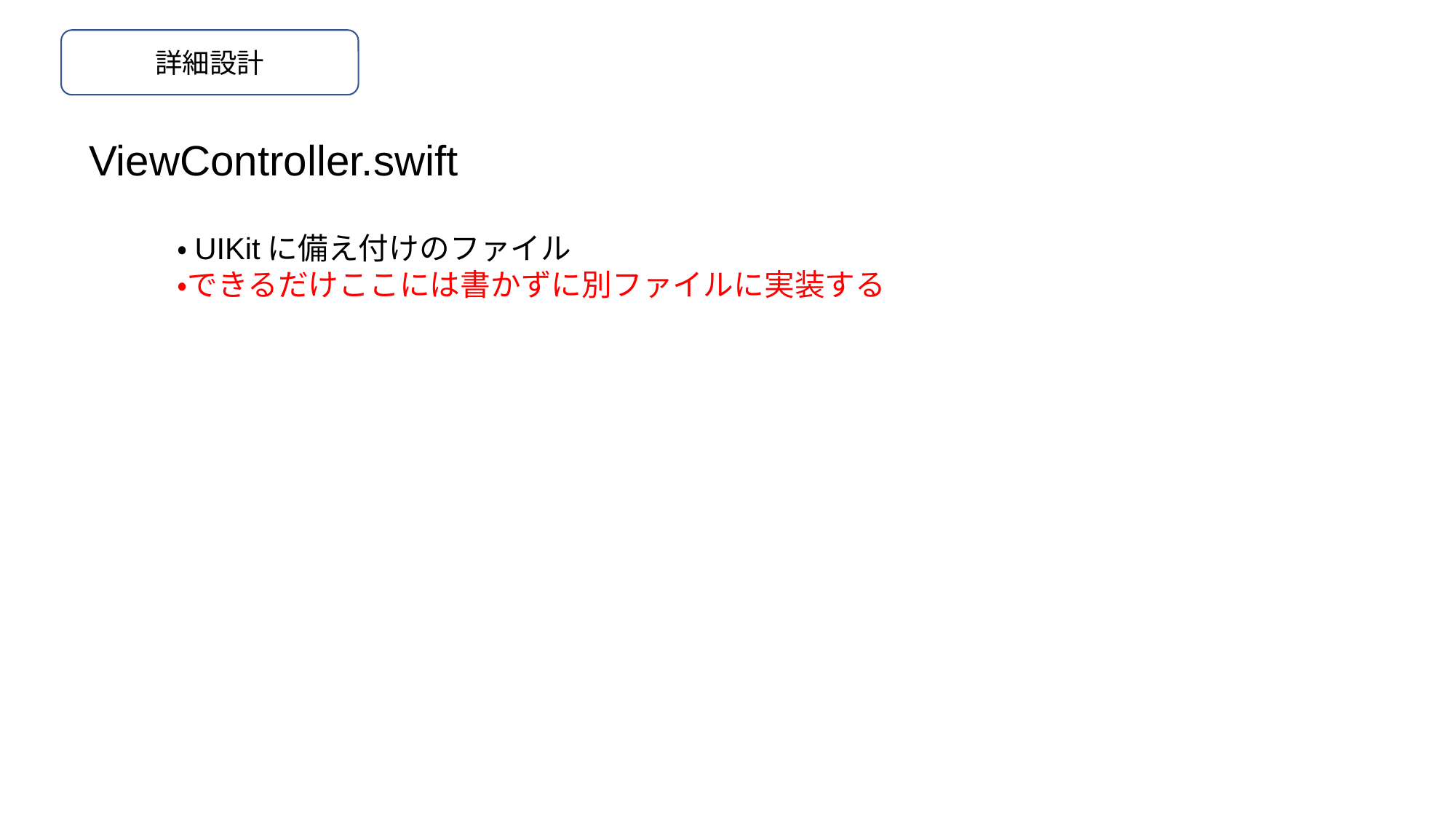

詳細設計
ViewController.swift
・UIKitに備え付けのファイル
・できるだけここには書かずに別ファイルに実装する